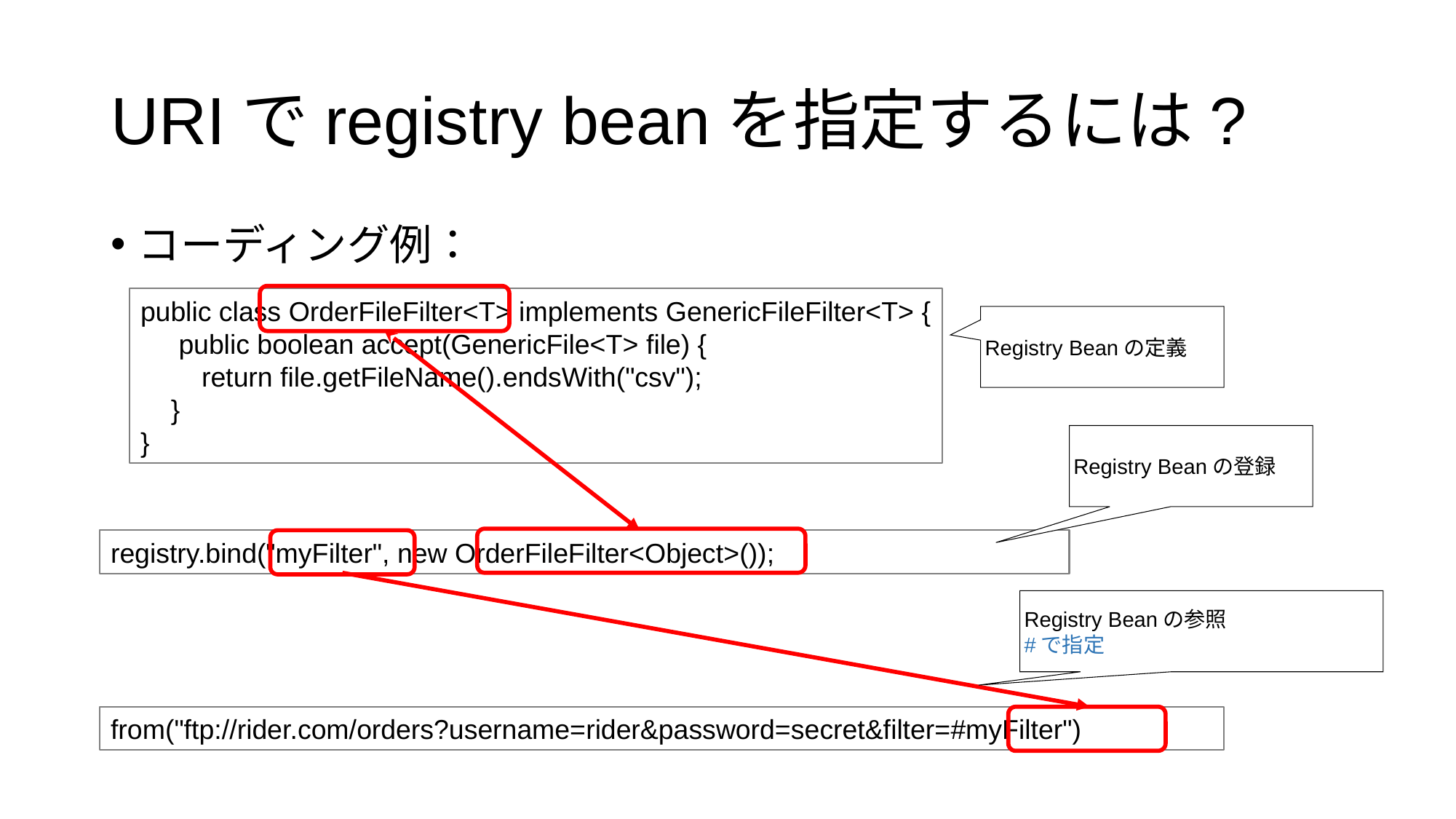

# URIでregistry beanを指定するには?
コーディング例：

public class OrderFileFilter<T> implements GenericFileFilter<T> {
     public boolean accept(GenericFile<T> file) {
        return file.getFileName().endsWith("csv");
    }
}
Registry Beanの定義
Registry Beanの登録

registry.bind("myFilter", new OrderFileFilter<Object>());

Registry Beanの参照
#で指定
from("ftp://rider.com/orders?username=rider&password=secret&filter=#myFilter")